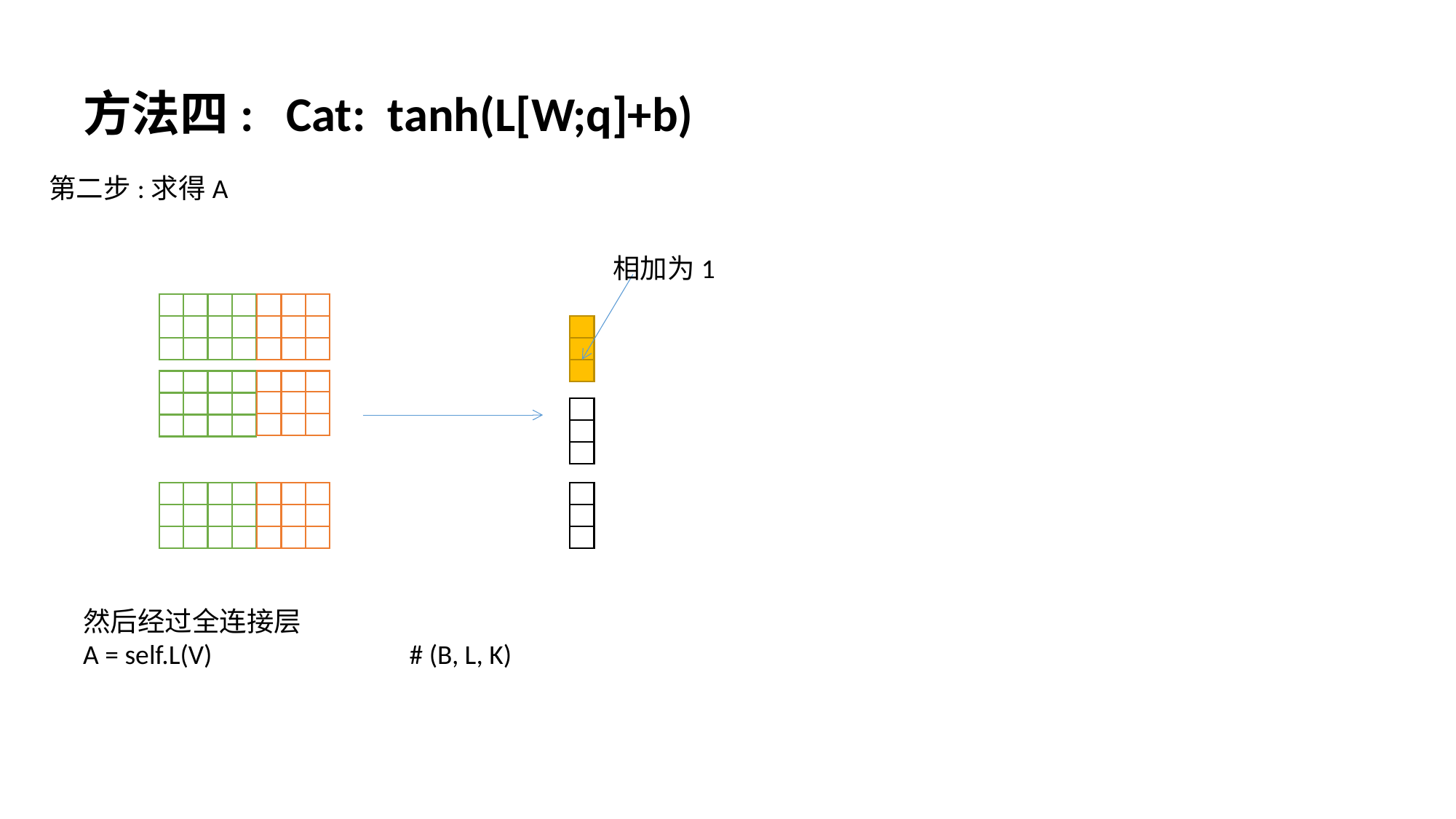

方法四:   Cat:  tanh(L[W;q]+b)
第二步:求得A
相加为1

然后经过全连接层
A = self.L(V)                                # (B, L, K)